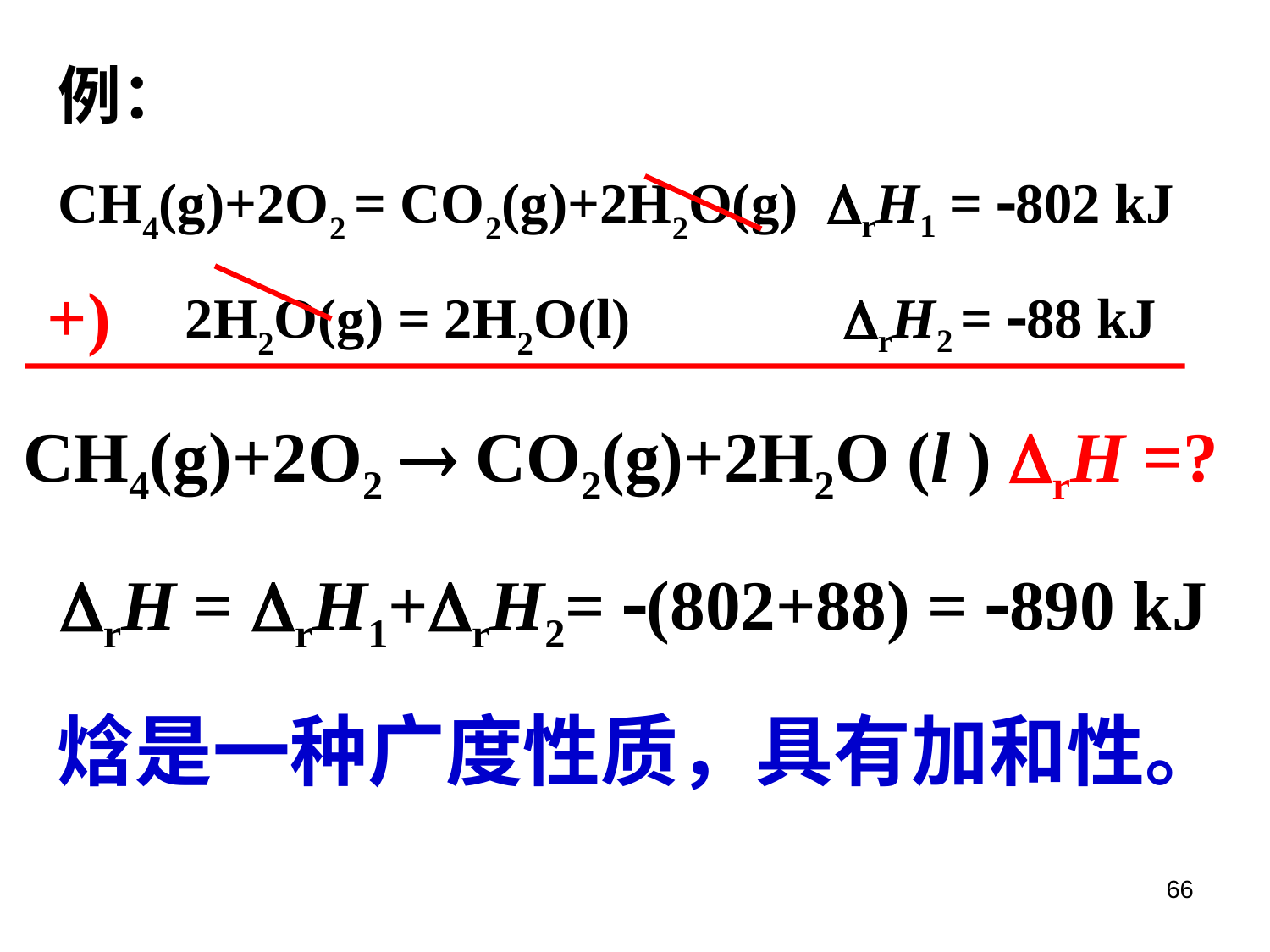

例：
CH4(g)+2O2 = CO2(g)+2H2O(g)  ΔrH1 = −802 kJ
         2H2O(g) = 2H2O(l)               ΔrH2 = −88 kJ

+)

CH4(g)+2O2 → CO2(g)+2H2O (l ) ΔrH =?
ΔrH = ΔrH1+ΔrH2= −(802+88) = −890 kJ
焓是一种广度性质，具有加和性。
66